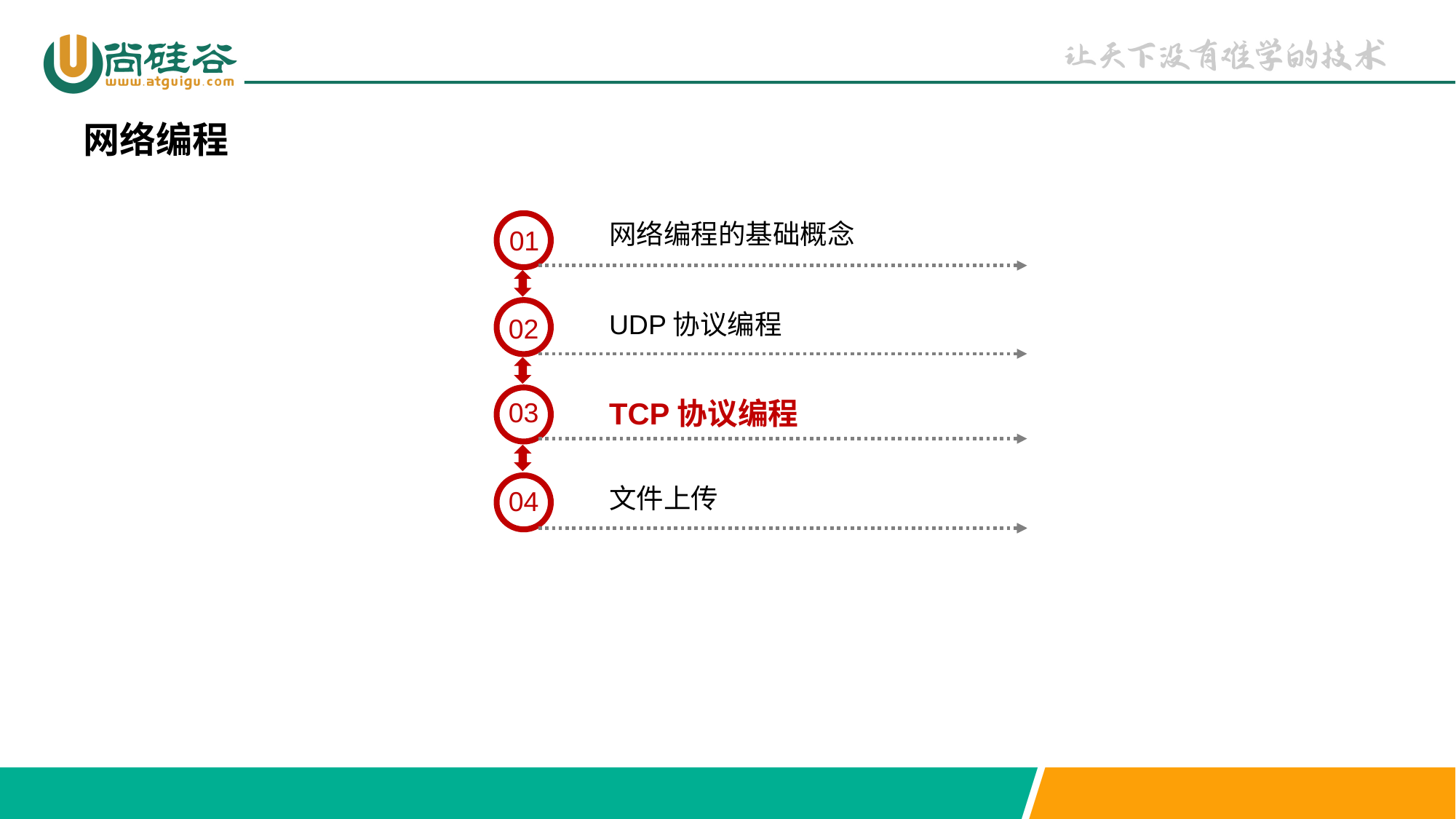

网络编程

网络编程的基础概念
01

UDP协议编程
02

TCP协议编程
03

文件上传
04